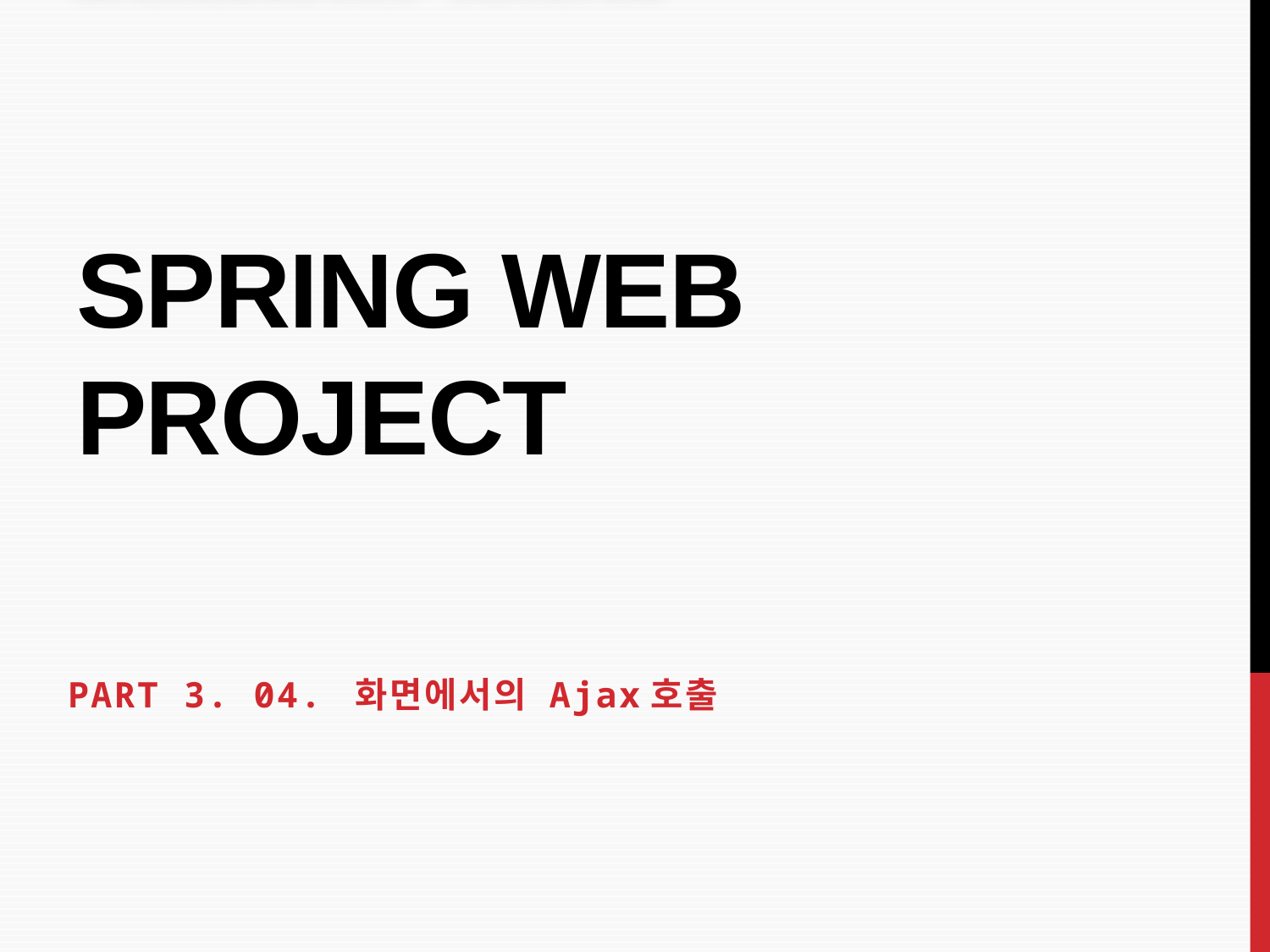

# Spring Web Project
PART 3. 04. 화면에서의 Ajax호출